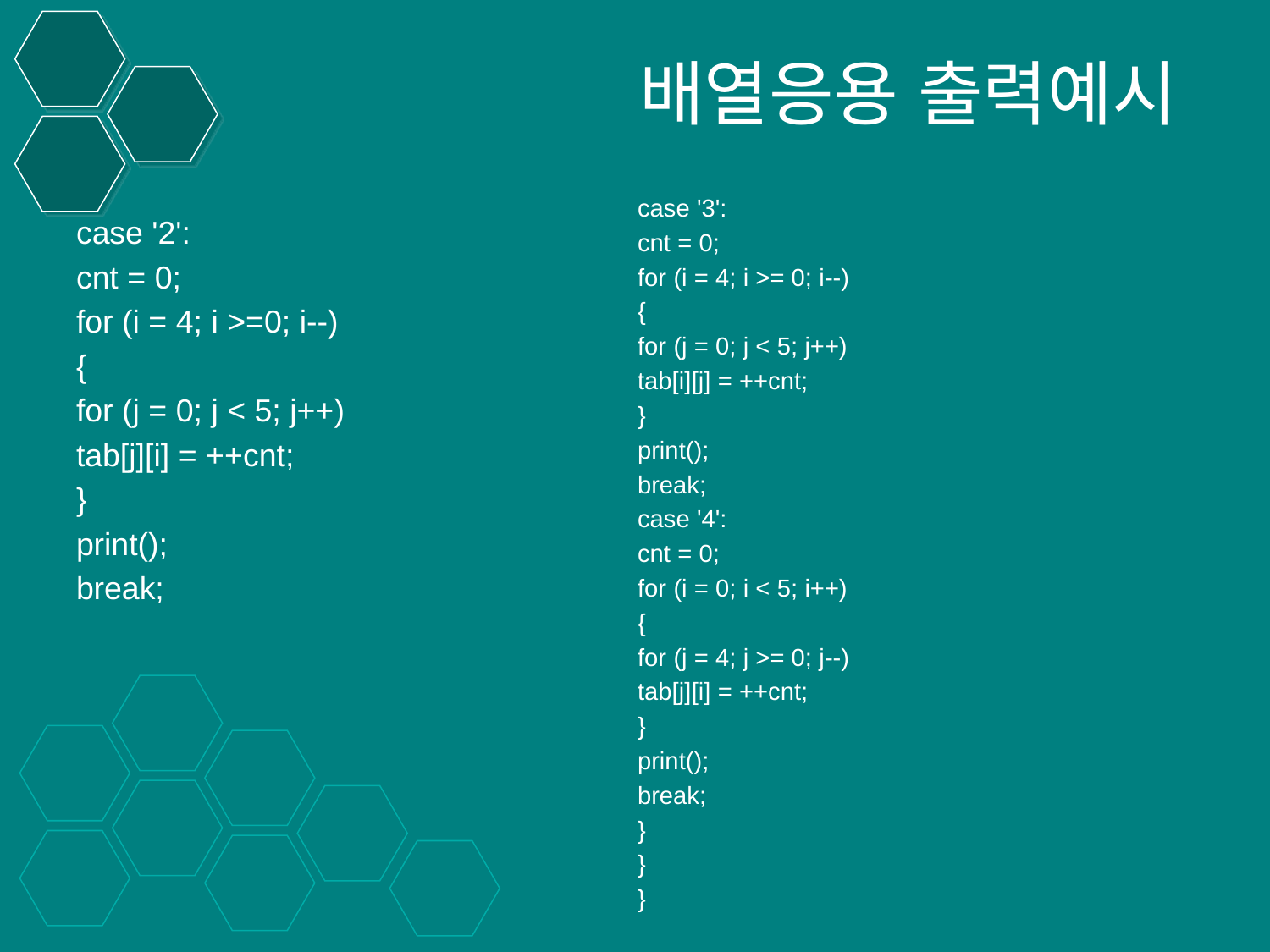

# 배열응용 출력예시
case '3':
cnt = 0;
for (i = 4; i >= 0; i--)
{
for (j = 0; j < 5; j++)
tab[i][j] = ++cnt;
}
print();
break;
case '4':
cnt = 0;
for (i = 0; i < 5; i++)
{
for (j = 4; j >= 0; j--)
tab[j][i] = ++cnt;
}
print();
break;
}
}
}
case '2':
cnt = 0;
for (i = 4; i >=0; i--)
{
for (j = 0; j < 5; j++)
tab[j][i] = ++cnt;
}
print();
break;